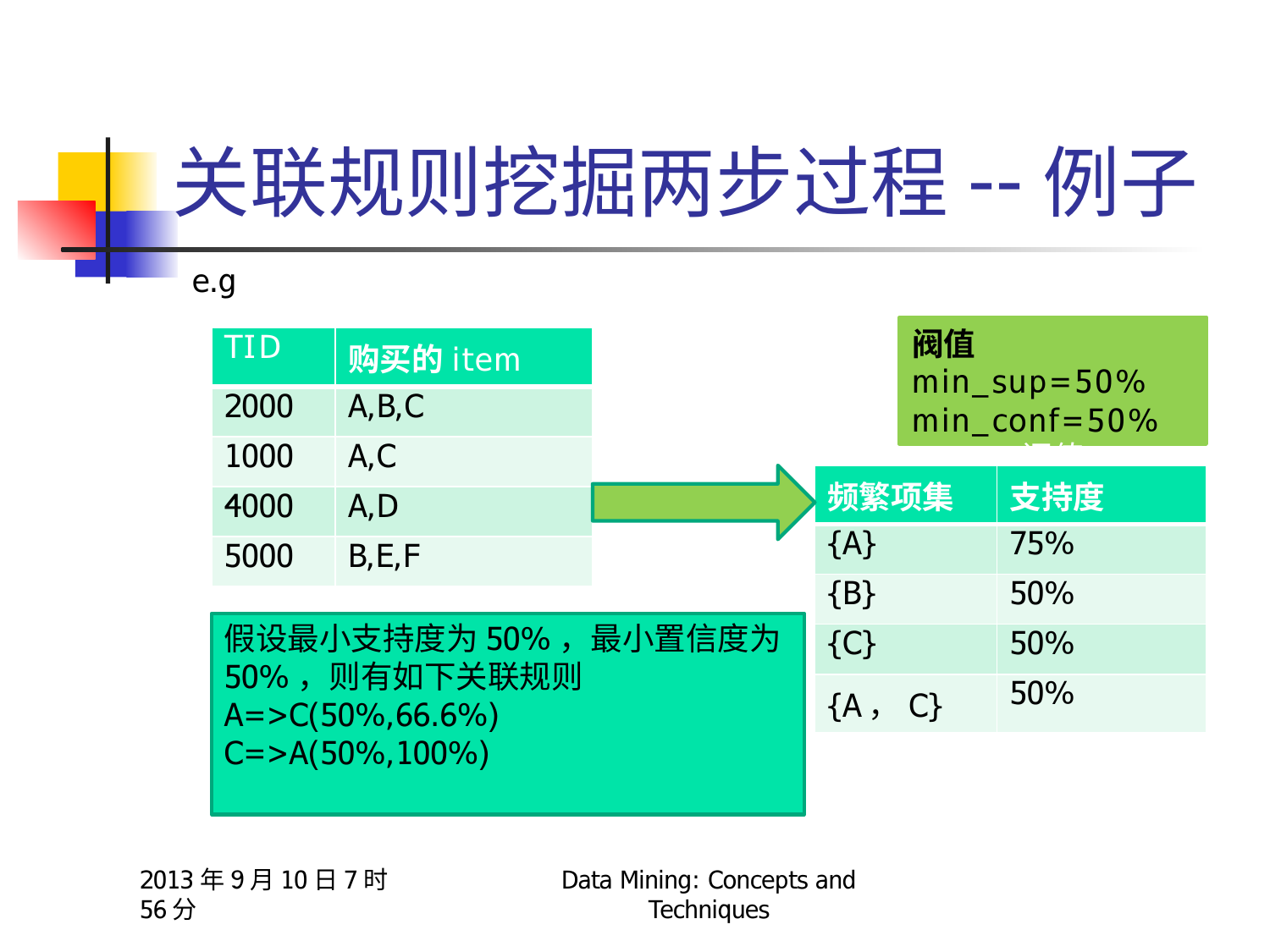

# 关联规则挖掘两步过程--例子
e.g

阀值
min_sup=50%
min_conf=50%
阀值
| TID | 购买的item |
| --- | --- |
| 2000 | A,B,C |
| 1000 | A,C |
| 4000 | A,D |
| 5000 | B,E,F |

| 频繁项集 | 支持度 |
| --- | --- |
| {A} | 75% |
| {B} | 50% |
| {C} | 50% |
| {A，C} | 50% |
假设最小支持度为50%，最小置信度为50%，则有如下关联规则
A=>C(50%,66.6%)
C=>A(50%,100%)

2013年9月10日7时56分
Data Mining: Concepts and Techniques